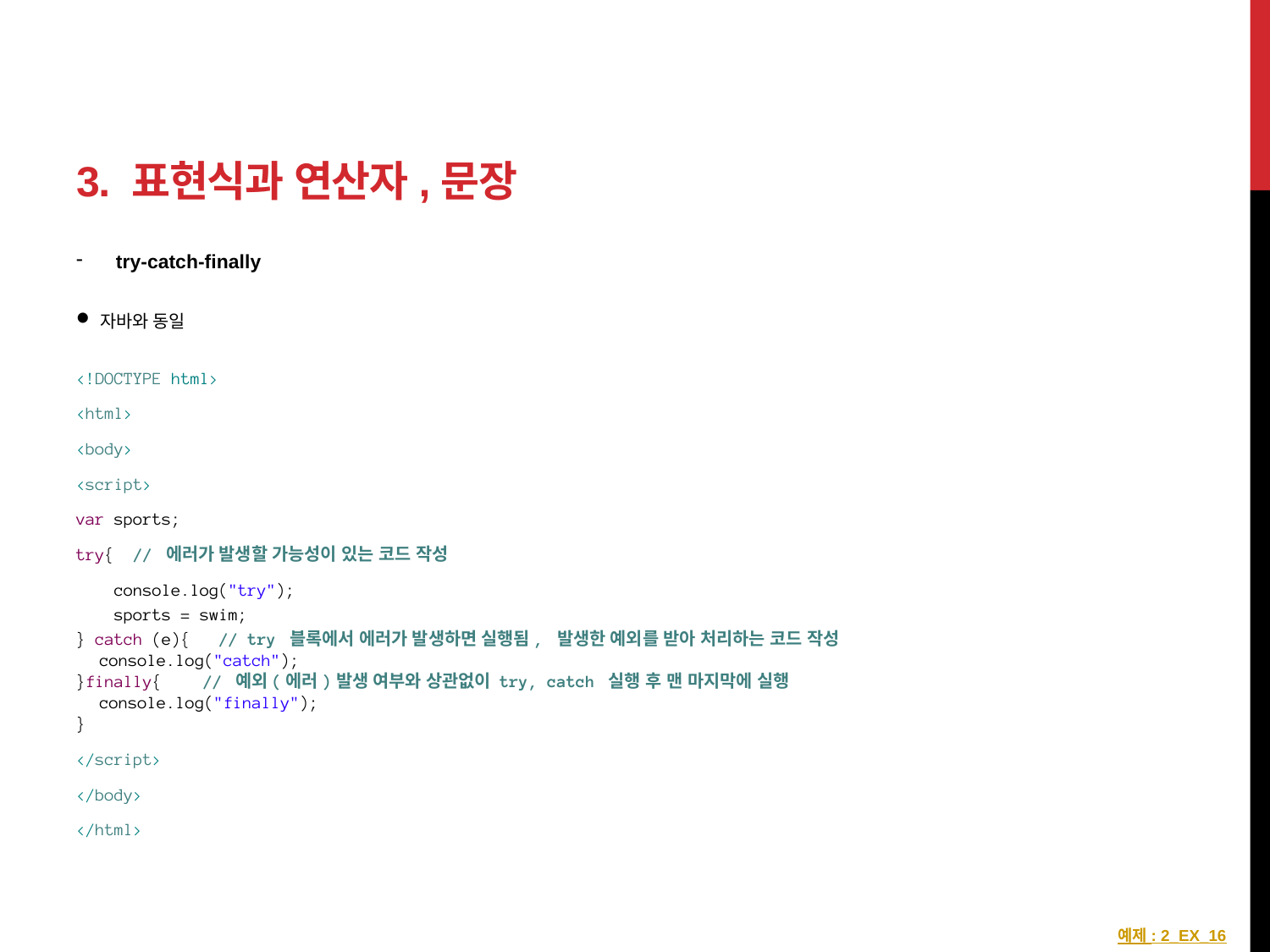

# 3. 표현식과 연산자,문장

try-catch-finally
자바와 동일
<!DOCTYPE html>
<html>
<body>
<script>
var sports;
try{  // 에러가 발생할 가능성이 있는 코드 작성
console.log("try");
sports = swim;
} catch (e){   // try 블록에서 에러가 발생하면 실행됨, 발생한 예외를 받아 처리하는 코드 작성
    console.log("catch");
}finally{ 	// 예외(에러)발생 여부와 상관없이 try, catch 실행 후 맨 마지막에 실행
    console.log("finally");
}
</script>
</body>
</html>

예제 : 2_EX_16